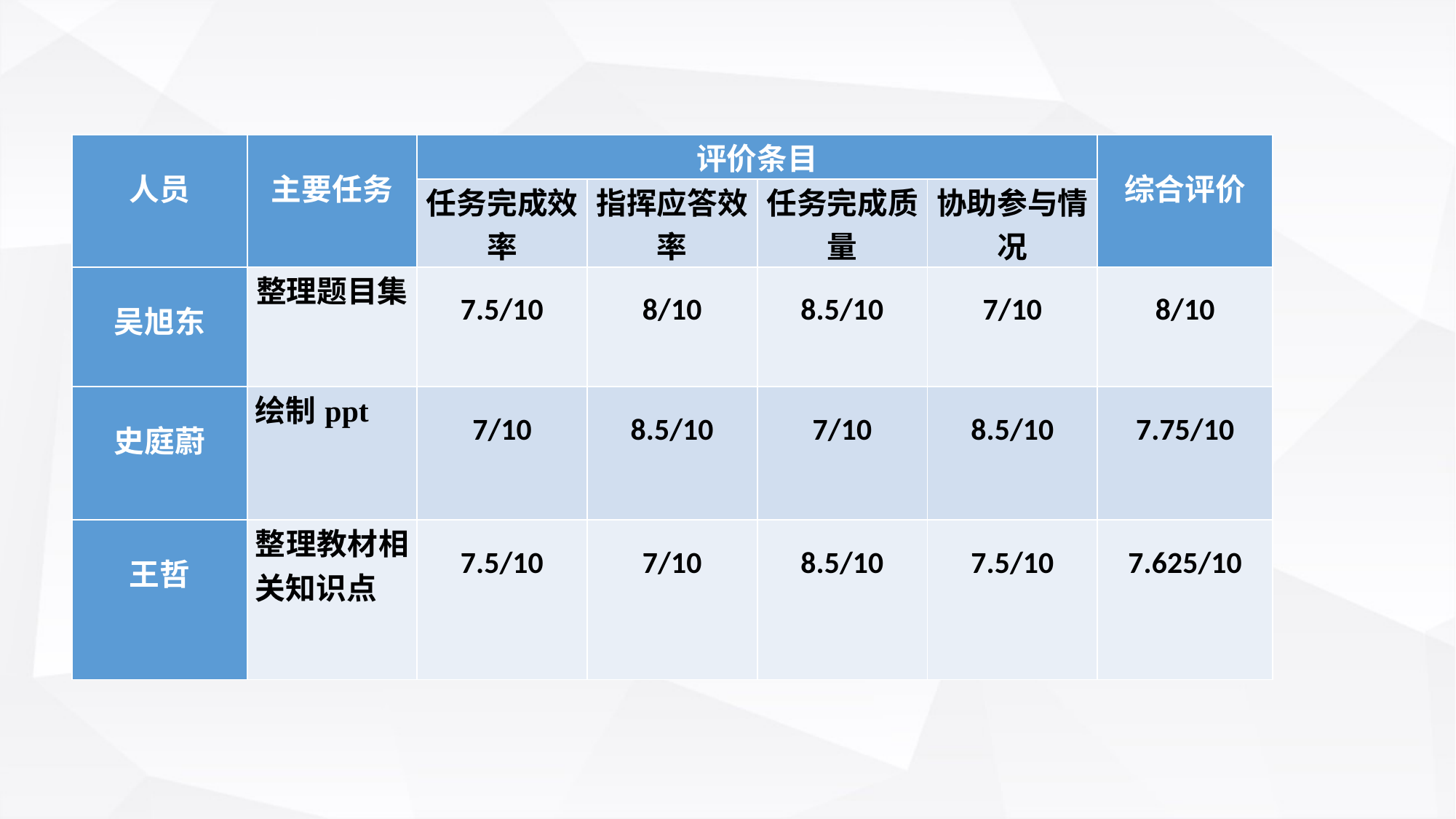

| 人员 | 主要任务 | 评价条目 |  |  |  | 综合评价 |
| --- | --- | --- | --- | --- | --- | --- |
|  |  | 任务完成效率 | 指挥应答效率 | 任务完成质量 | 协助参与情况 |  |
| 吴旭东 | 整理题目集 | 7.5/10 | 8/10 | 8.5/10 | 7/10 | 8/10 |
| 史庭蔚 | 绘制ppt | 7/10 | 8.5/10 | 7/10 | 8.5/10 | 7.75/10 |
| 王哲 | 整理教材相关知识点 | 7.5/10 | 7/10 | 8.5/10 | 7.5/10 | 7.625/10 |